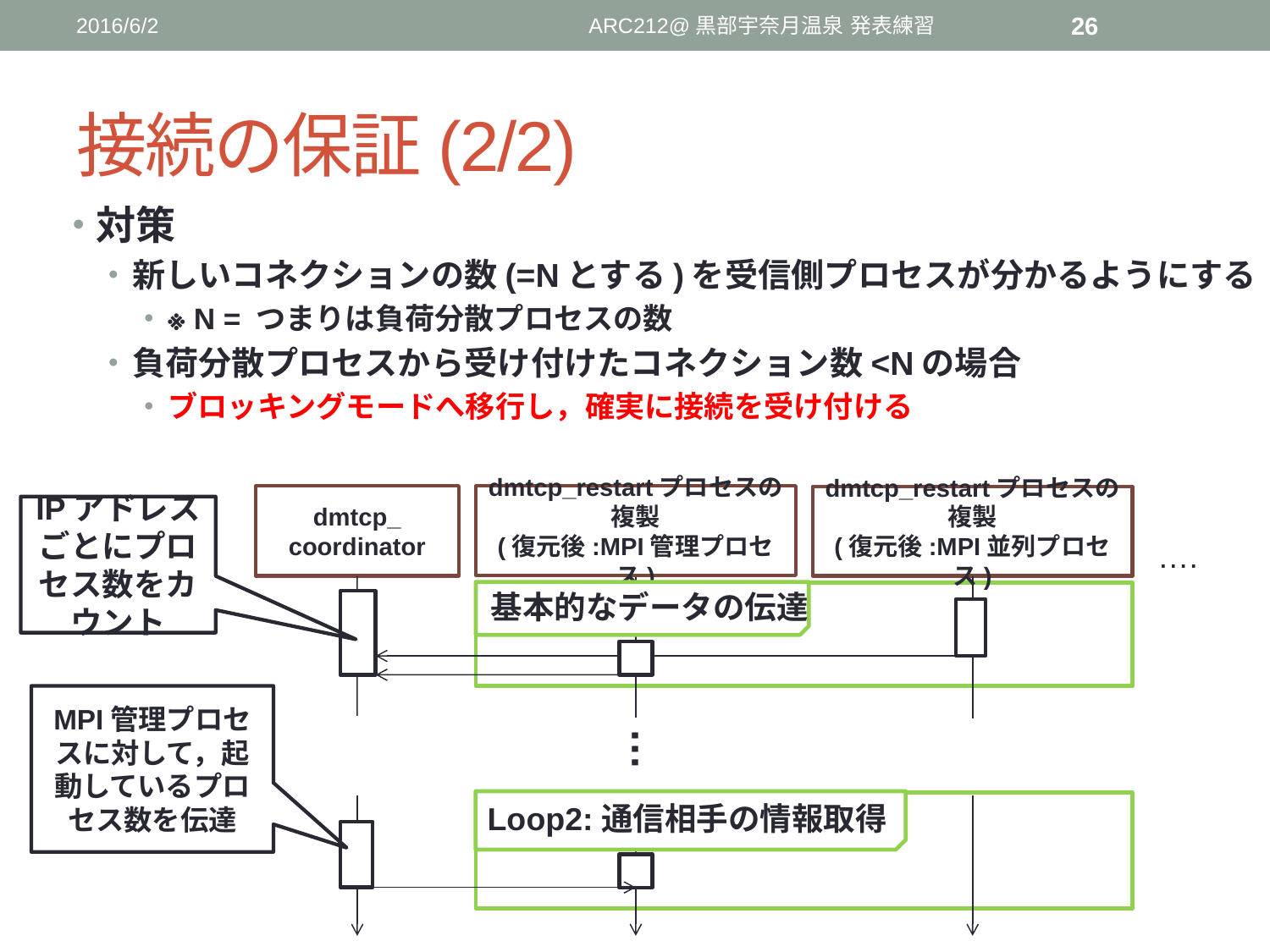

2016/6/2
ARC212@黒部宇奈月温泉 発表練習
26
# 接続の保証(2/2)
対策
新しいコネクションの数(=Nとする)を受信側プロセスが分かるようにする
※ N = つまりは負荷分散プロセスの数
負荷分散プロセスから受け付けたコネクション数<Nの場合
ブロッキングモードへ移行し，確実に接続を受け付ける

dmtcp_
coordinator
dmtcp_restartプロセスの複製
(復元後:MPI管理プロセス)
dmtcp_restartプロセスの複製
(復元後:MPI並列プロセス)
IPアドレスごとにプロセス数をカウント
….
基本的なデータの伝達

MPI管理プロセスに対して，起動しているプロセス数を伝達
…

Loop2:通信相手の情報取得